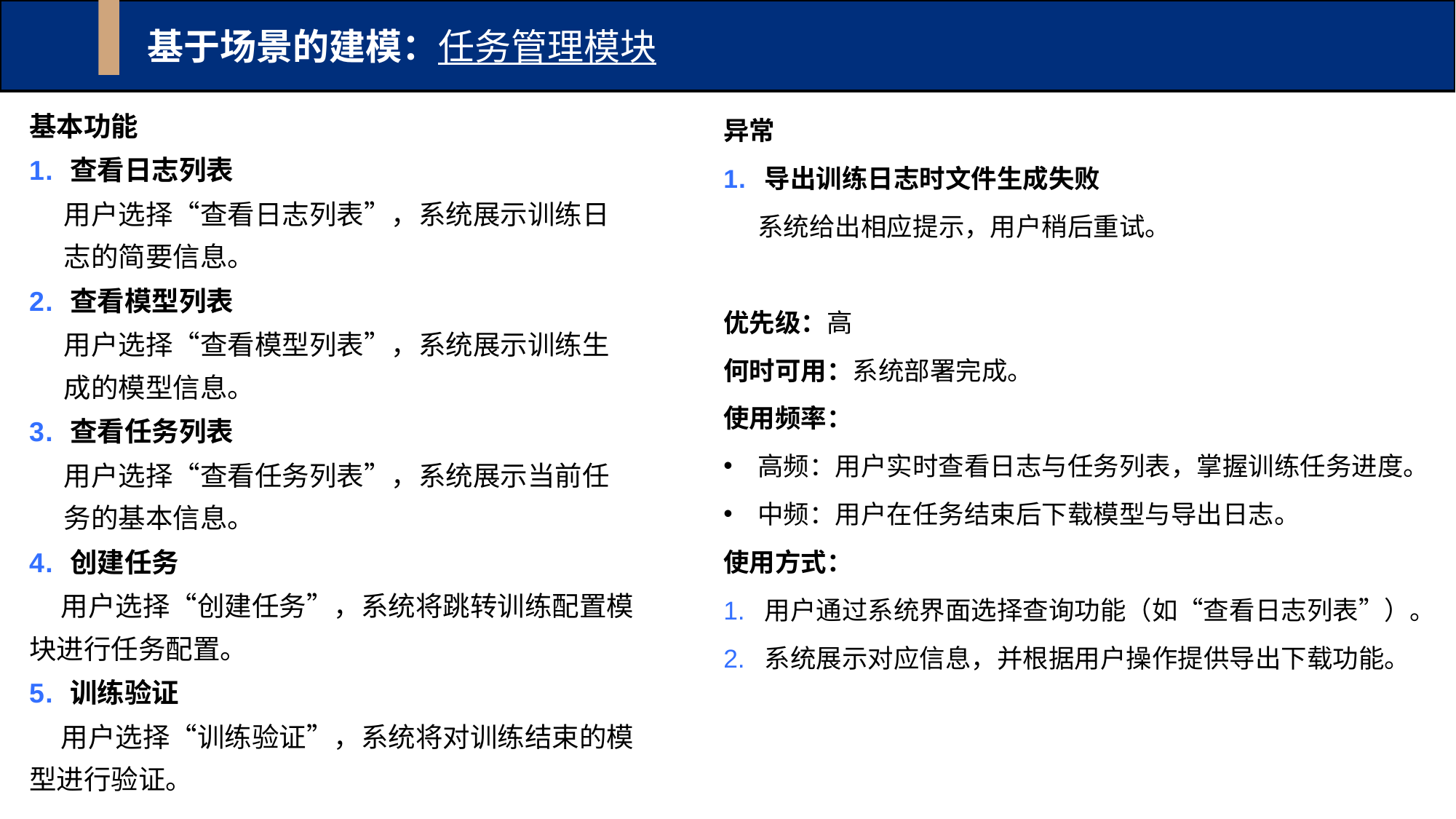

基于场景的建模：任务管理模块
基本功能
查看日志列表
用户选择“查看日志列表”，系统展示训练日志的简要信息。
查看模型列表
用户选择“查看模型列表”，系统展示训练生成的模型信息。
查看任务列表
用户选择“查看任务列表”，系统展示当前任务的基本信息。
创建任务
用户选择“创建任务”，系统将跳转训练配置模块进行任务配置。
训练验证
用户选择“训练验证”，系统将对训练结束的模型进行验证。
异常
导出训练日志时文件生成失败
系统给出相应提示，用户稍后重试。

优先级：高
何时可用：系统部署完成。
使用频率：
高频：用户实时查看日志与任务列表，掌握训练任务进度。
中频：用户在任务结束后下载模型与导出日志。
使用方式：
用户通过系统界面选择查询功能（如“查看日志列表”）。
系统展示对应信息，并根据用户操作提供导出下载功能。